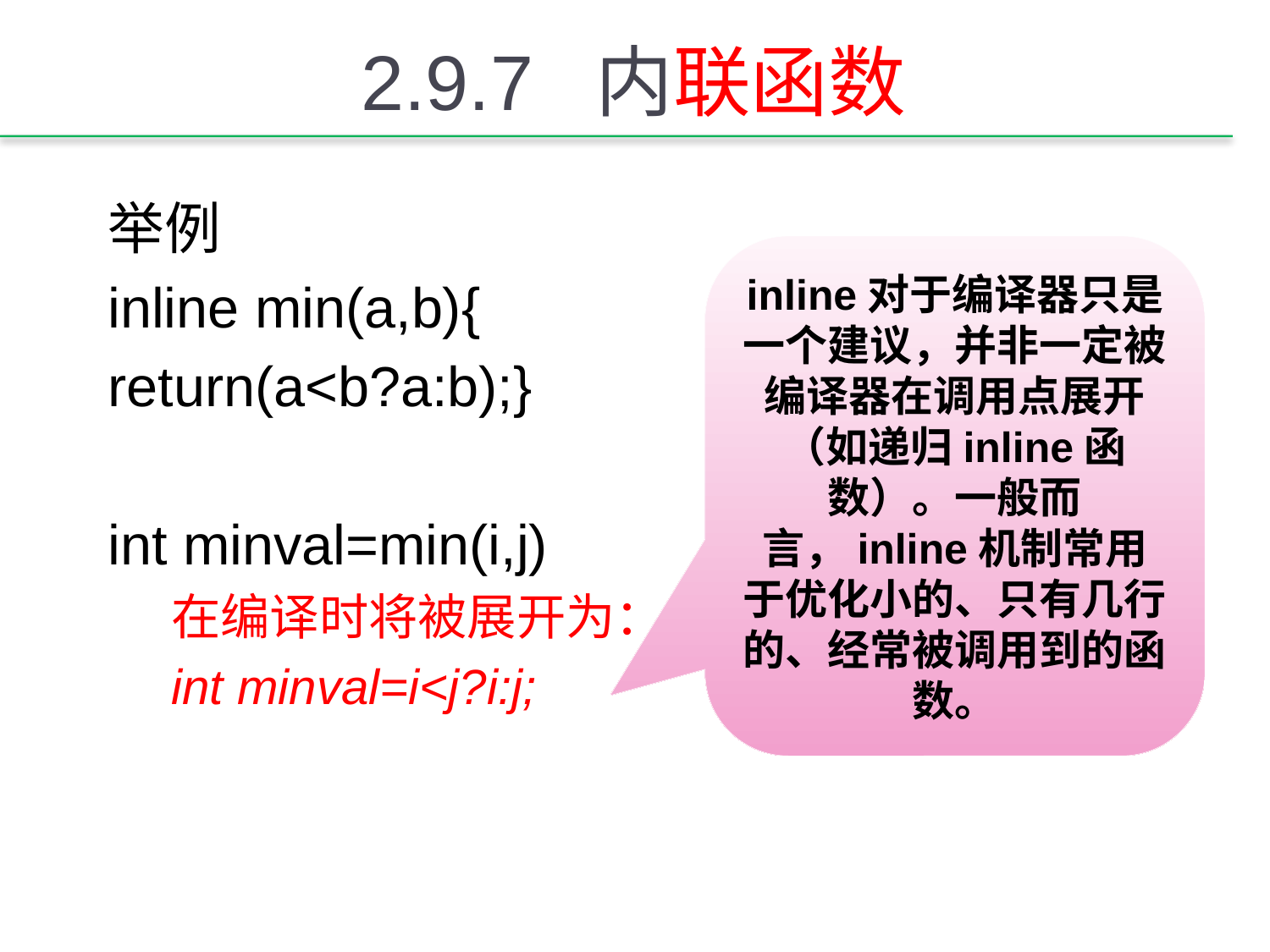

# 2.9.7  内联函数
举例
inline min(a,b){
return(a<b?a:b);}

int minval=min(i,j)
在编译时将被展开为：
int minval=i<j?i:j;
inline对于编译器只是一个建议，并非一定被编译器在调用点展开（如递归inline函数）。一般而言，inline机制常用于优化小的、只有几行的、经常被调用到的函数。